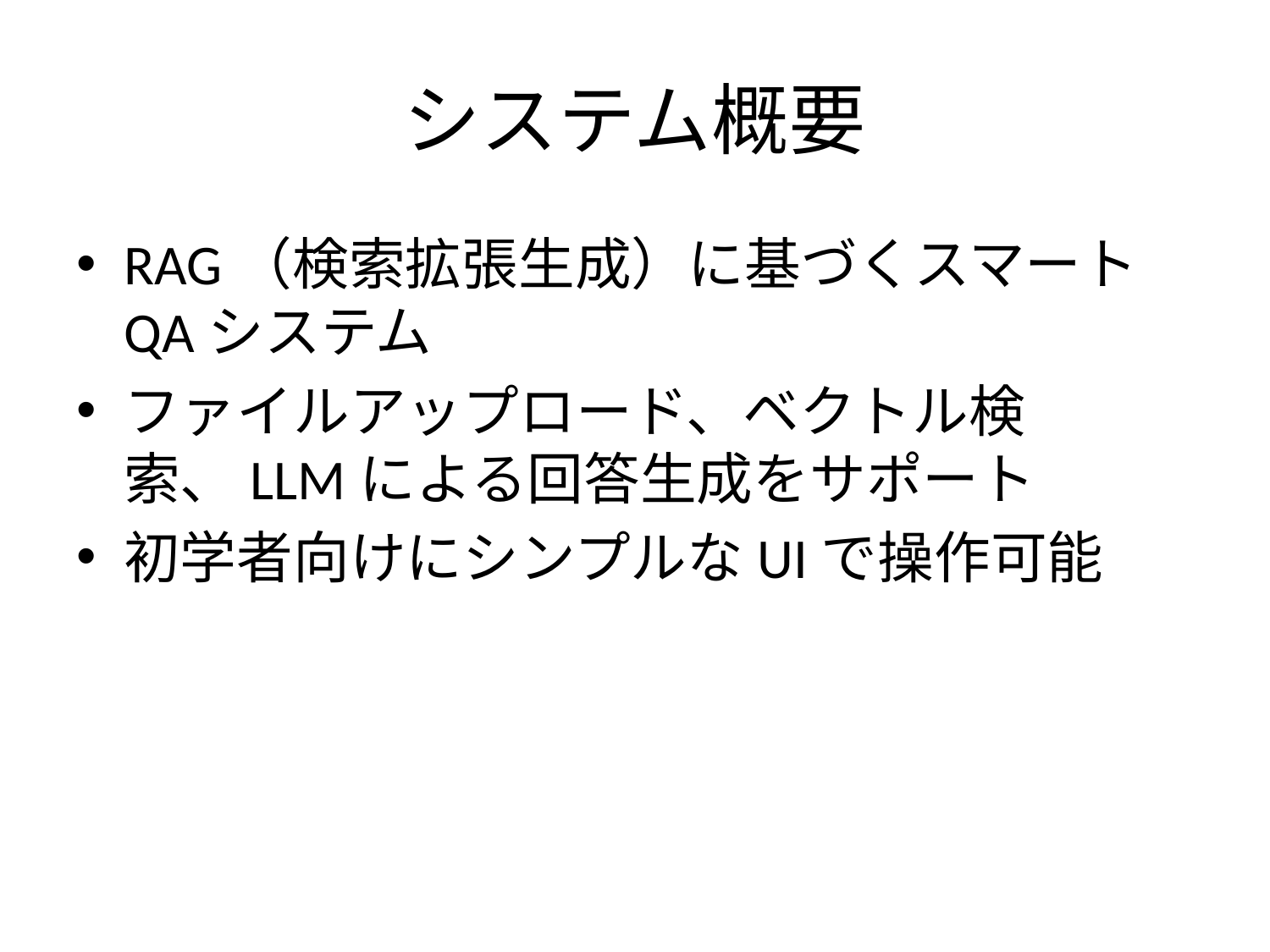

# システム概要
RAG（検索拡張生成）に基づくスマートQAシステム
ファイルアップロード、ベクトル検索、LLMによる回答生成をサポート
初学者向けにシンプルなUIで操作可能